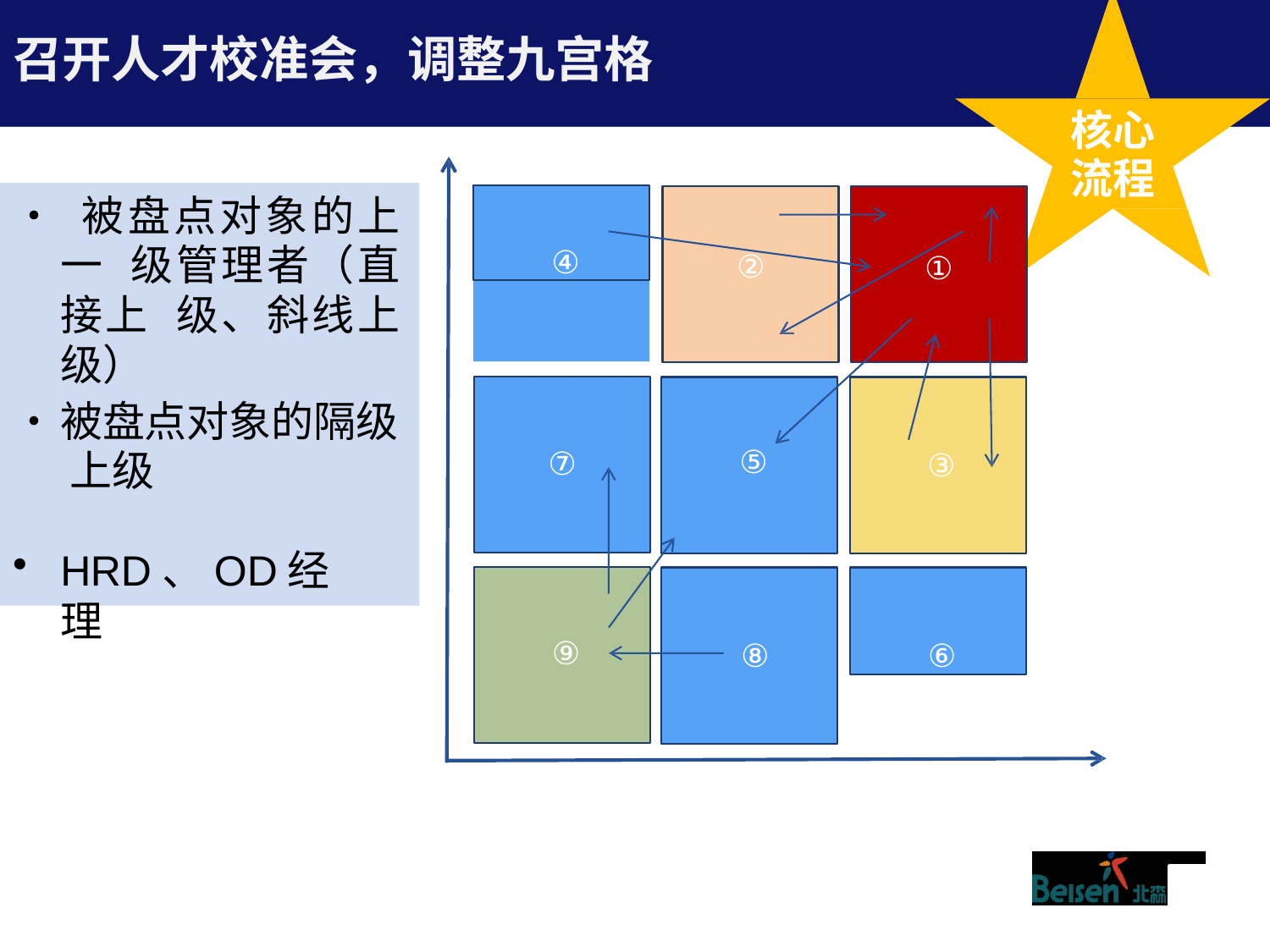

# 召开人才校准会，调整九宫格
核心
流程

④

• 被盘点对象的上一  级管理者（直接上  级、斜线上级）

②
①

•	被盘点对象的隔级  上级
⑤
⑦
③

HRD、OD经理

⑥
⑨
⑧